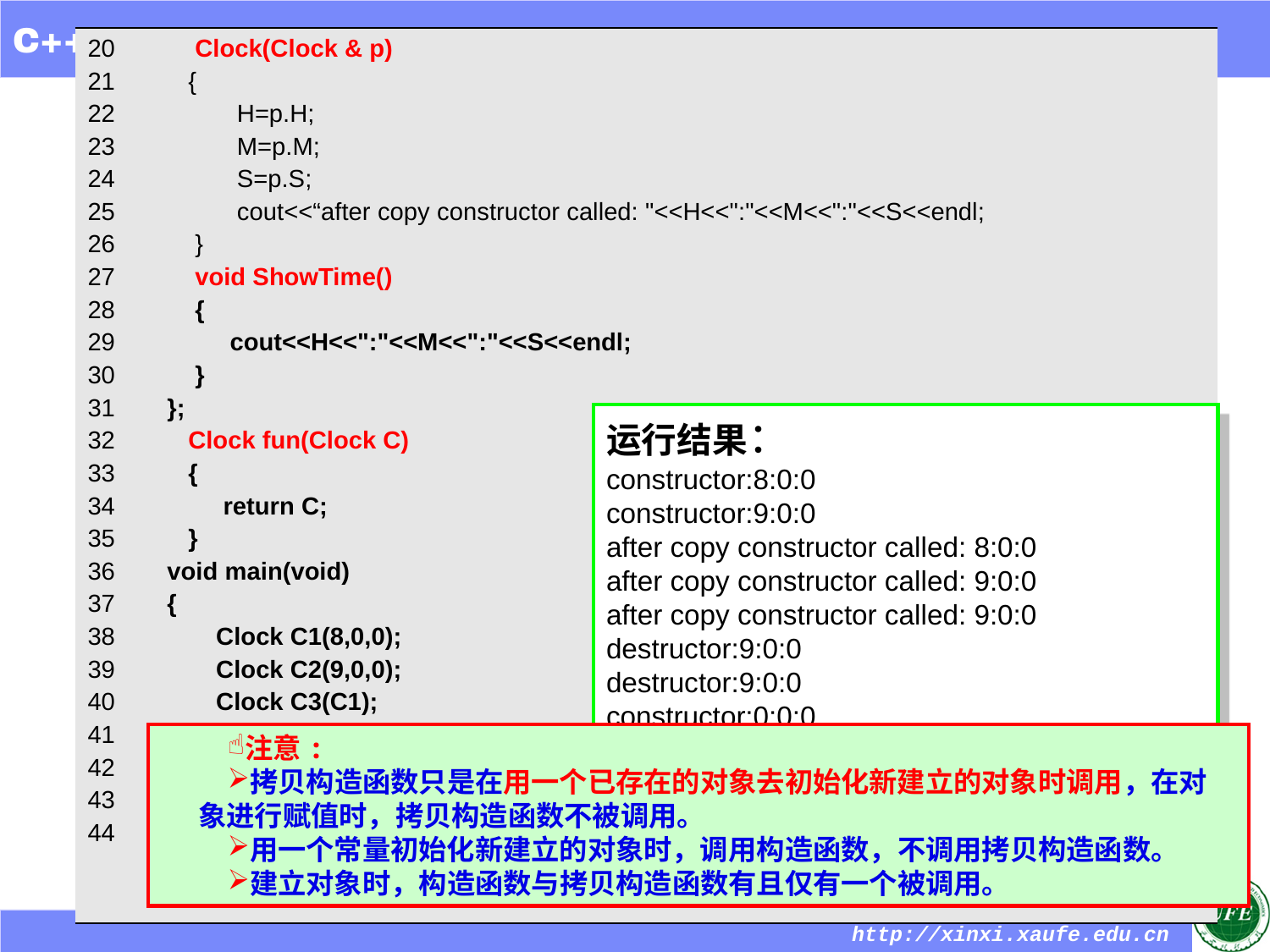

| 20 21 22 23 24 25 26 27 28 29 30 31 32 33 34 35 36 37 38 39 40 41 42 43 44 | Clock(Clock & p) { H=p.H; M=p.M; S=p.S; cout<<“after copy constructor called: "<<H<<":"<<M<<":"<<S<<endl; } void ShowTime() { cout<<H<<":"<<M<<":"<<S<<endl; } }; Clock fun(Clock C) { return C; } void main(void) { Clock C1(8,0,0); Clock C2(9,0,0); Clock C3(C1); fun(C2); Clock C4; C4=C2; } |
| --- | --- |
运行结果：
constructor:8:0:0
constructor:9:0:0
after copy constructor called: 8:0:0
after copy constructor called: 9:0:0
after copy constructor called: 9:0:0
destructor:9:0:0
destructor:9:0:0
constructor:0:0:0
destructor:9:0:0
destructor:8:0:0
destructor:9:0:0
destructor:8:0:0
注意:
拷贝构造函数只是在用一个已存在的对象去初始化新建立的对象时调用，在对
象进行赋值时，拷贝构造函数不被调用。
用一个常量初始化新建立的对象时，调用构造函数，不调用拷贝构造函数。
建立对象时，构造函数与拷贝构造函数有且仅有一个被调用。